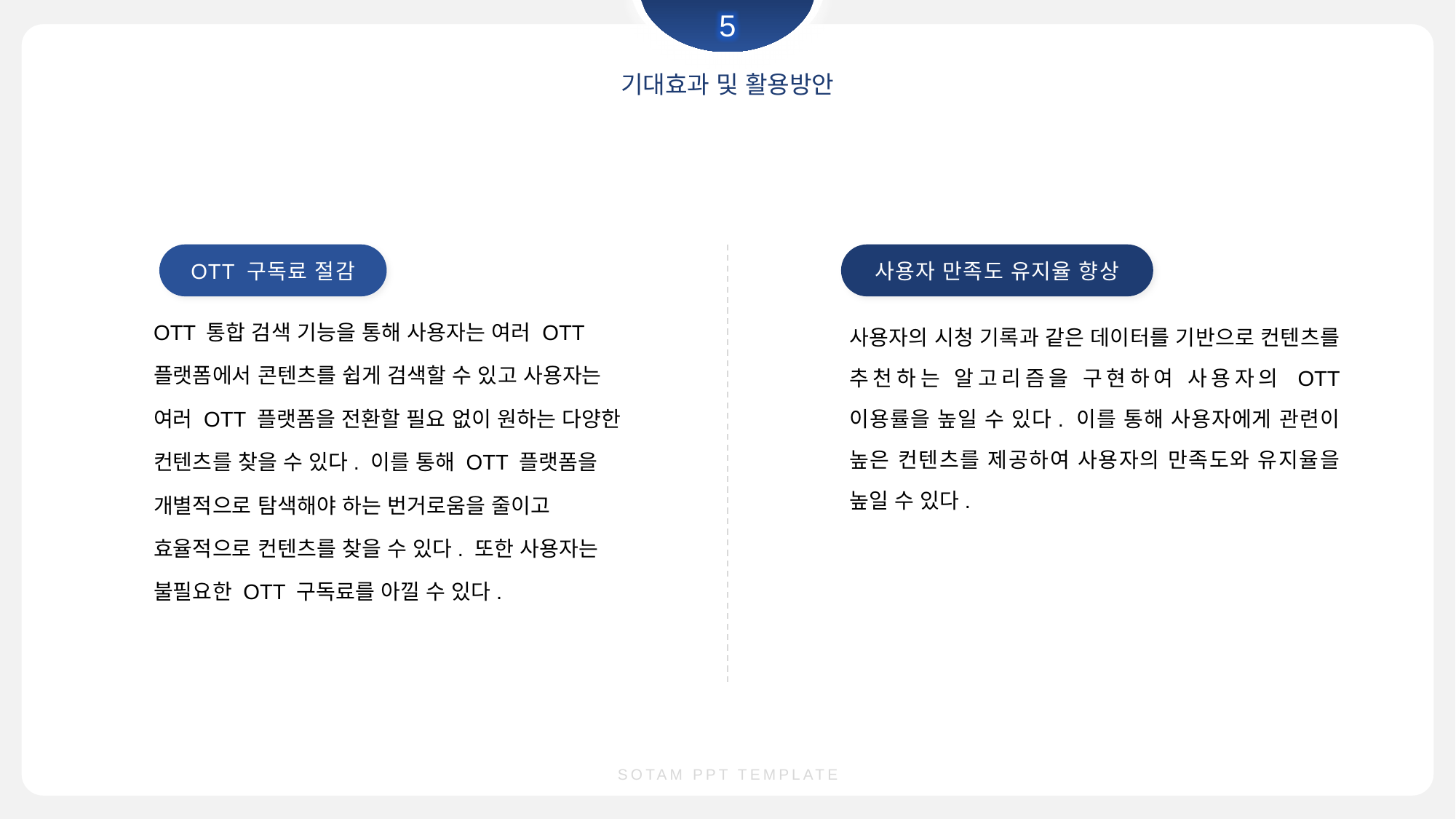

5
기대효과 및 활용방안
OTT 구독료 절감
사용자 만족도 유지율 향상
OTT 통합 검색 기능을 통해 사용자는 여러 OTT 플랫폼에서 콘텐츠를 쉽게 검색할 수 있고 사용자는 여러 OTT 플랫폼을 전환할 필요 없이 원하는 다양한 컨텐츠를 찾을 수 있다. 이를 통해 OTT 플랫폼을 개별적으로 탐색해야 하는 번거로움을 줄이고 효율적으로 컨텐츠를 찾을 수 있다. 또한 사용자는 불필요한 OTT 구독료를 아낄 수 있다.

사용자의 시청 기록과 같은 데이터를 기반으로 컨텐츠를 추천하는 알고리즘을 구현하여 사용자의 OTT 이용률을 높일 수 있다. 이를 통해 사용자에게 관련이 높은 컨텐츠를 제공하여 사용자의 만족도와 유지율을 높일 수 있다.
SOTAM PPT TEMPLATE